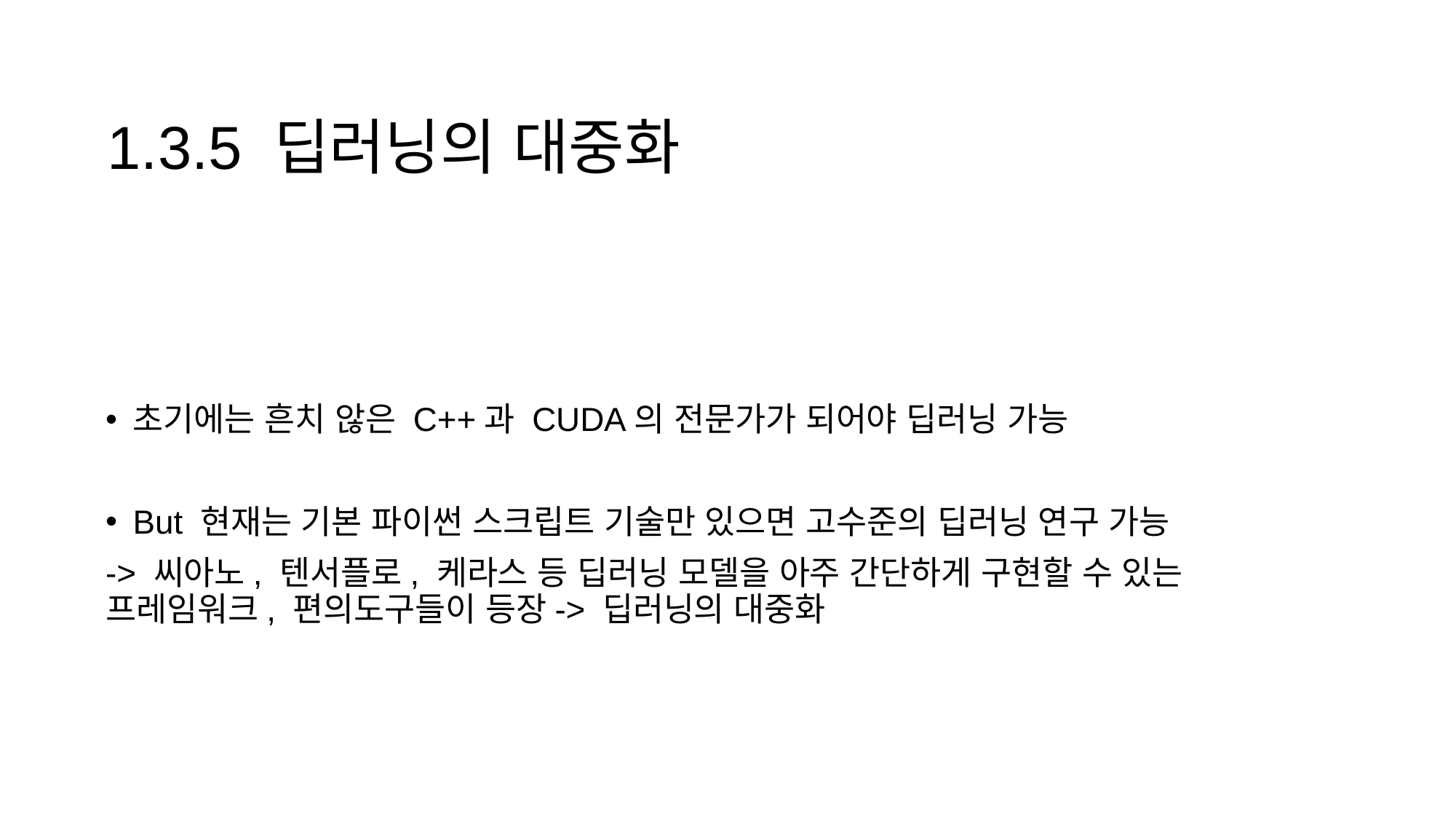

# 1.3.5 딥러닝의 대중화
초기에는 흔치 않은 C++과 CUDA의 전문가가 되어야 딥러닝 가능

But 현재는 기본 파이썬 스크립트 기술만 있으면 고수준의 딥러닝 연구 가능
-> 씨아노, 텐서플로, 케라스 등 딥러닝 모델을 아주 간단하게 구현할 수 있는 프레임워크, 편의도구들이 등장-> 딥러닝의 대중화